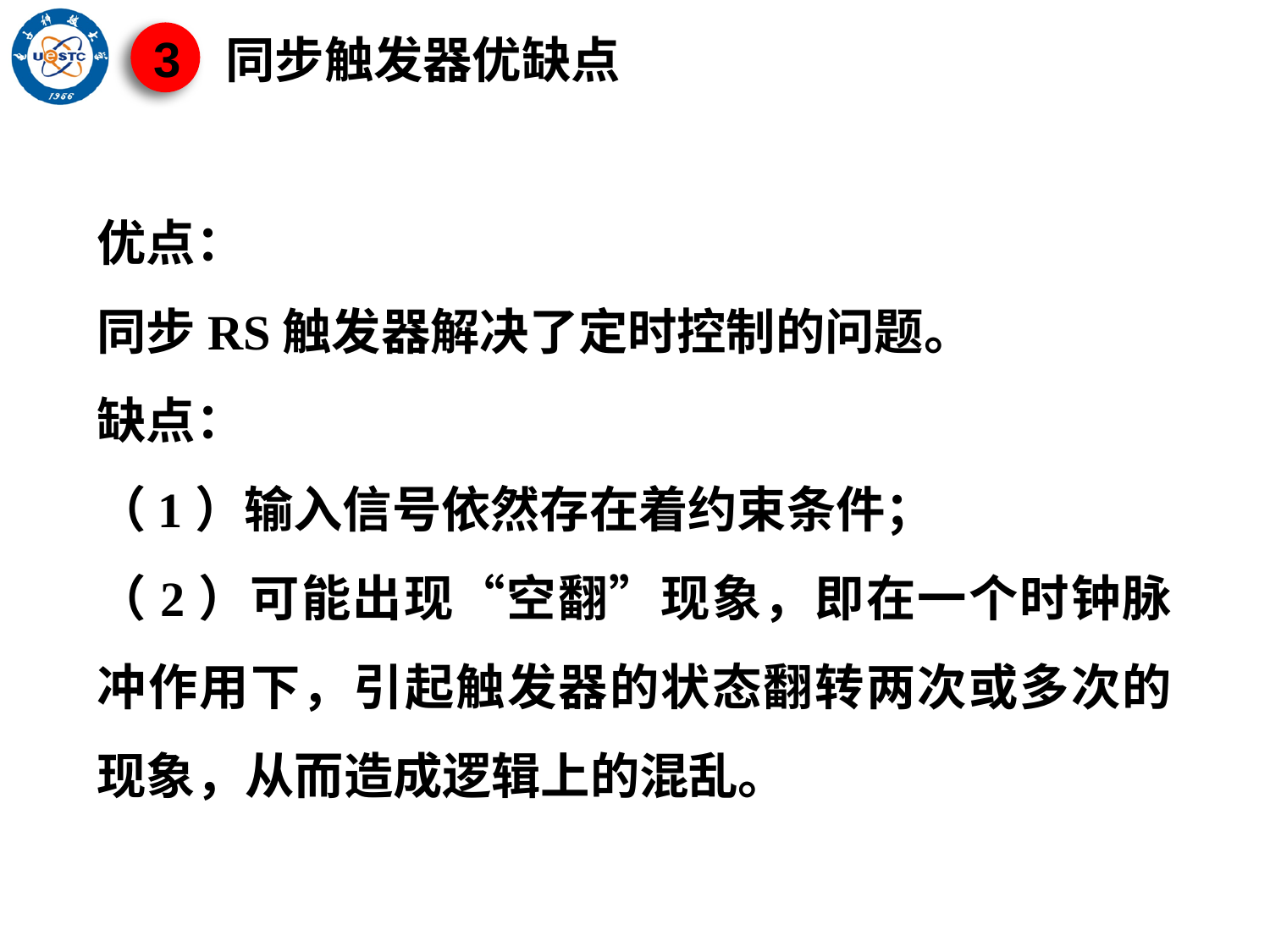

3
同步触发器优缺点
优点：
同步RS触发器解决了定时控制的问题。
缺点：
（1）输入信号依然存在着约束条件；
（2）可能出现“空翻”现象，即在一个时钟脉冲作用下，引起触发器的状态翻转两次或多次的现象，从而造成逻辑上的混乱。